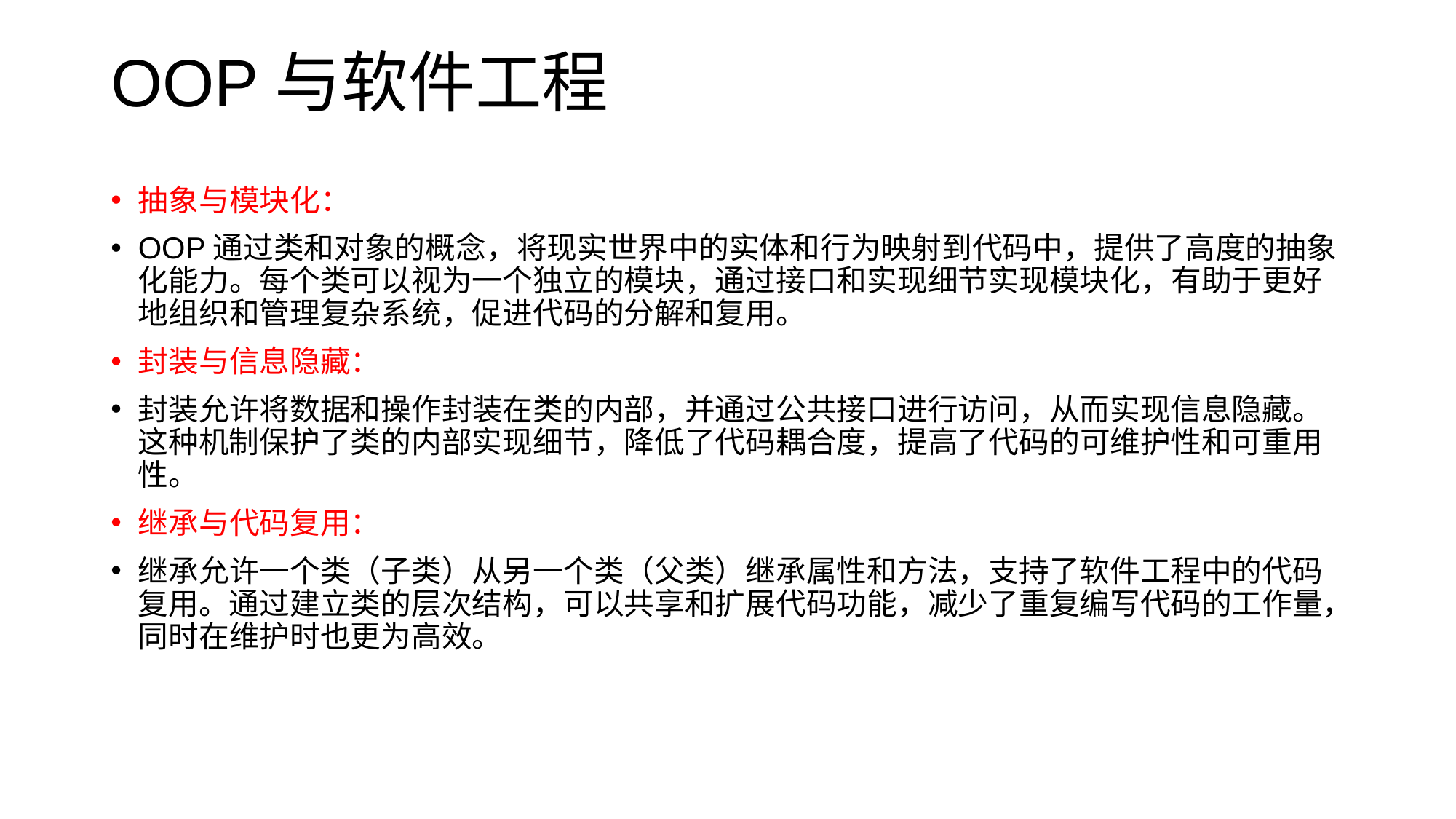

# OOP与软件工程
抽象与模块化：
OOP通过类和对象的概念，将现实世界中的实体和行为映射到代码中，提供了高度的抽象化能力。每个类可以视为一个独立的模块，通过接口和实现细节实现模块化，有助于更好地组织和管理复杂系统，促进代码的分解和复用。
封装与信息隐藏：
封装允许将数据和操作封装在类的内部，并通过公共接口进行访问，从而实现信息隐藏。这种机制保护了类的内部实现细节，降低了代码耦合度，提高了代码的可维护性和可重用性。
继承与代码复用：
继承允许一个类（子类）从另一个类（父类）继承属性和方法，支持了软件工程中的代码复用。通过建立类的层次结构，可以共享和扩展代码功能，减少了重复编写代码的工作量，同时在维护时也更为高效。